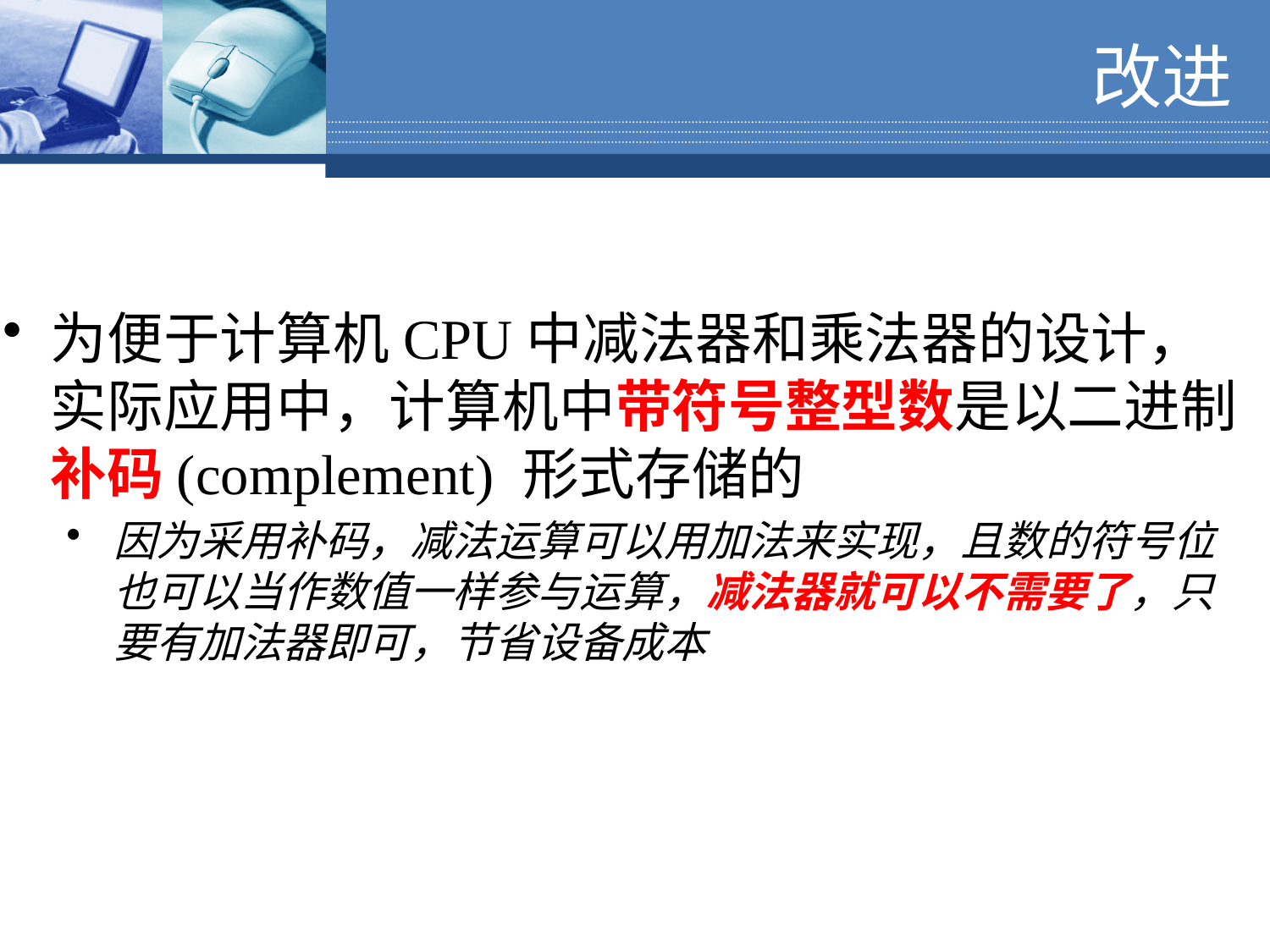

# 改进

为便于计算机CPU中减法器和乘法器的设计，实际应用中，计算机中带符号整型数是以二进制补码(complement) 形式存储的
因为采用补码，减法运算可以用加法来实现，且数的符号位也可以当作数值一样参与运算，减法器就可以不需要了，只要有加法器即可，节省设备成本